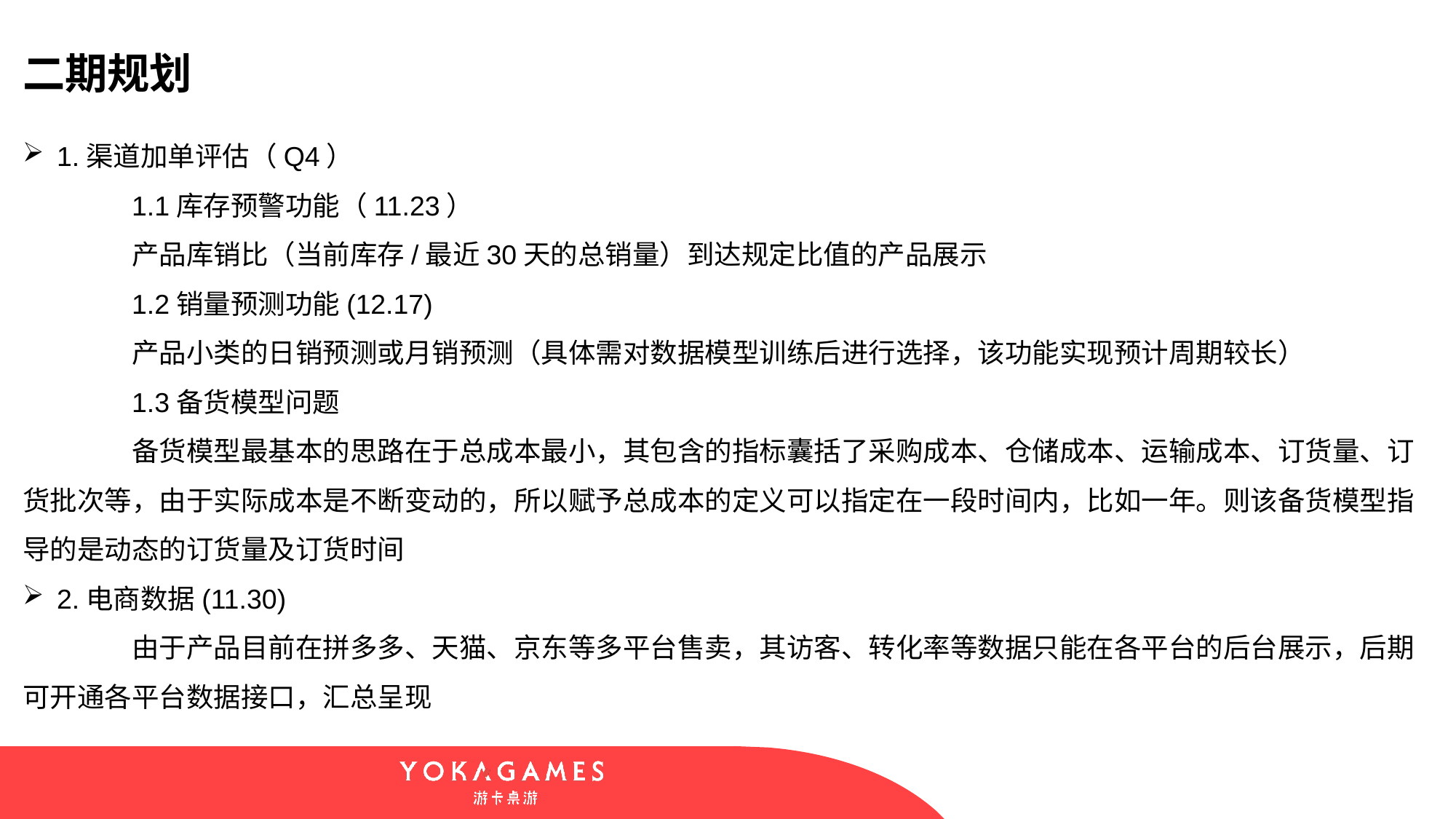

二期规划
1.渠道加单评估（Q4）
	1.1库存预警功能（11.23）
	产品库销比（当前库存/最近30天的总销量）到达规定比值的产品展示
	1.2销量预测功能(12.17)
	产品小类的日销预测或月销预测（具体需对数据模型训练后进行选择，该功能实现预计周期较长）
	1.3备货模型问题
	备货模型最基本的思路在于总成本最小，其包含的指标囊括了采购成本、仓储成本、运输成本、订货量、订货批次等，由于实际成本是不断变动的，所以赋予总成本的定义可以指定在一段时间内，比如一年。则该备货模型指导的是动态的订货量及订货时间
2.电商数据(11.30)
	由于产品目前在拼多多、天猫、京东等多平台售卖，其访客、转化率等数据只能在各平台的后台展示，后期可开通各平台数据接口，汇总呈现